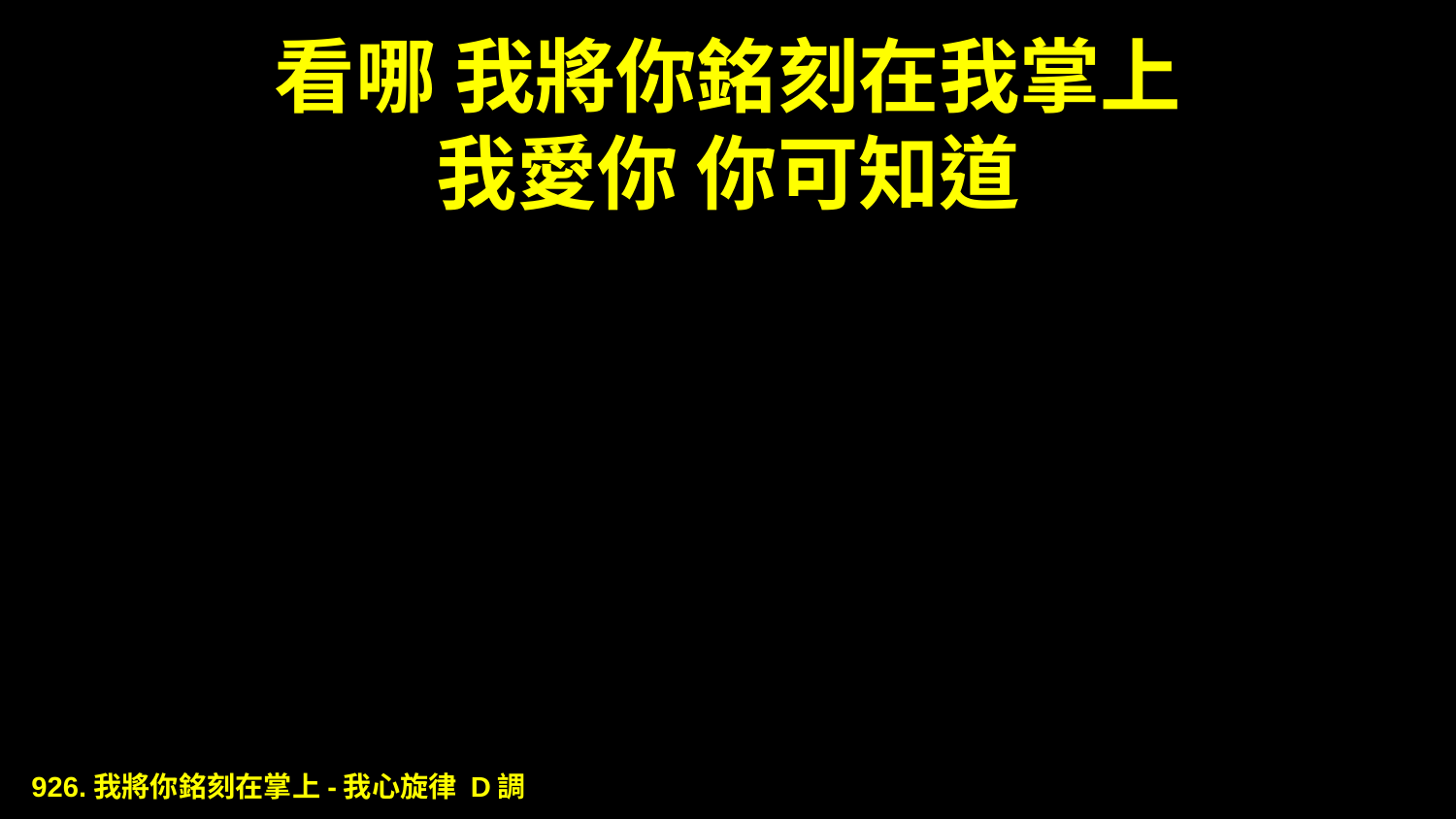

# 看哪 我將你銘刻在我掌上 我愛你 你可知道
926.我將你銘刻在掌上-我心旋律 D調